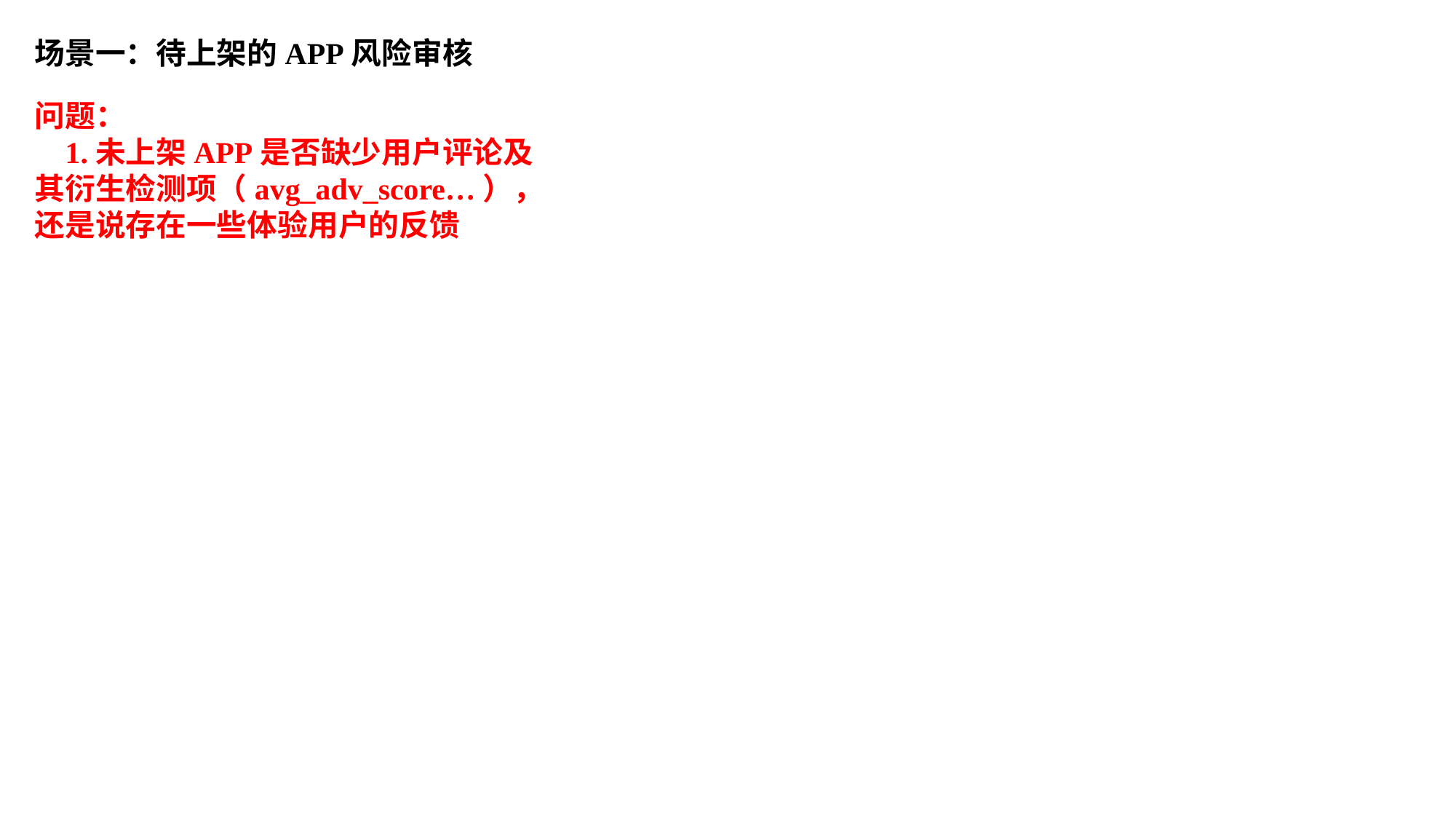

场景一：待上架的APP风险审核
问题：
    1.未上架APP是否缺少用户评论及其衍生检测项（avg_adv_score…），还是说存在一些体验用户的反馈